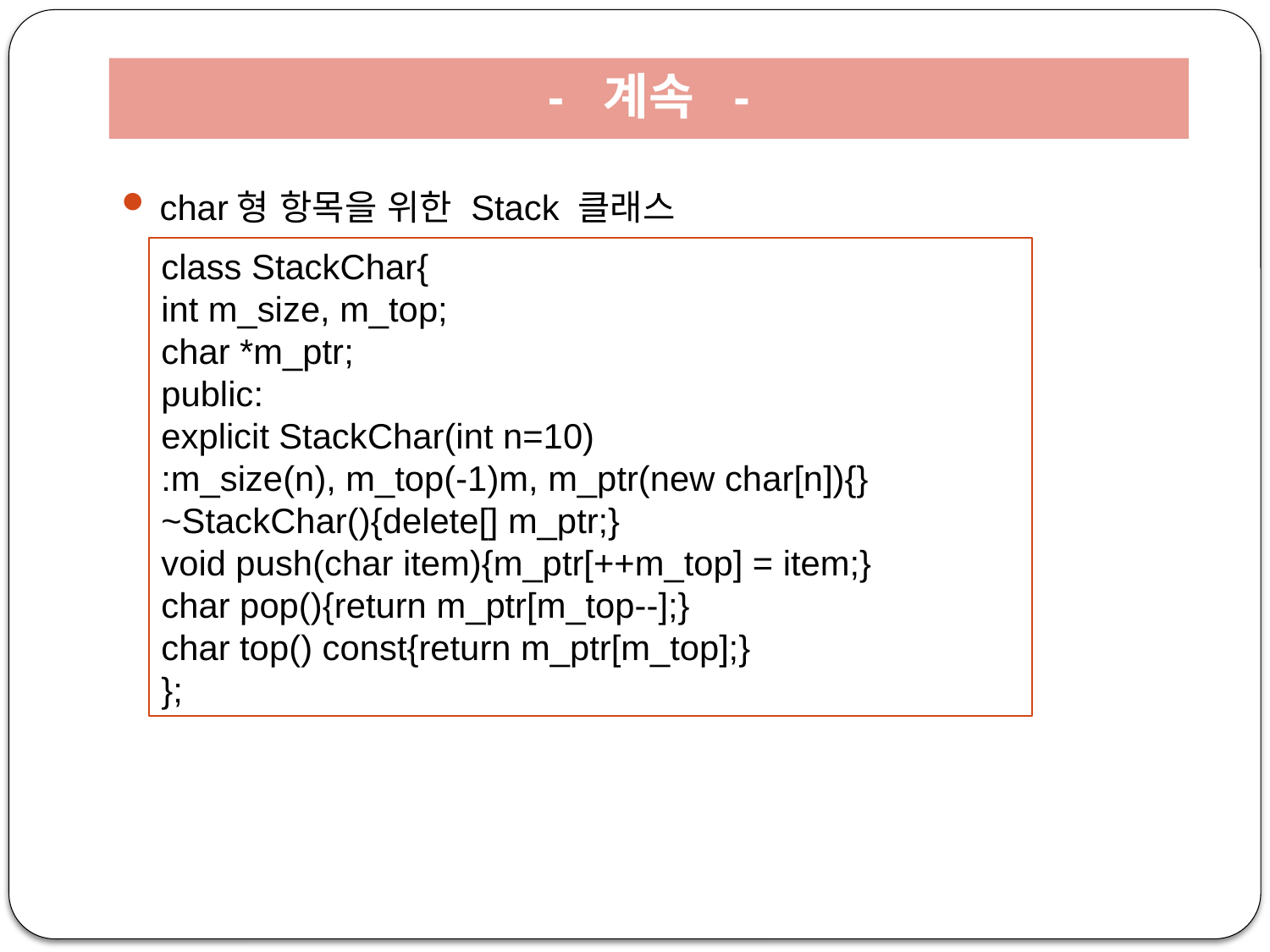

# -  계속  -
char형 항목을 위한 Stack 클래스

class StackChar{
int m_size, m_top;
char *m_ptr;
public:
explicit StackChar(int n=10)
:m_size(n), m_top(-1)m, m_ptr(new char[n]){}
~StackChar(){delete[] m_ptr;}
void push(char item){m_ptr[++m_top] = item;}
char pop(){return m_ptr[m_top--];}
char top() const{return m_ptr[m_top];}
};